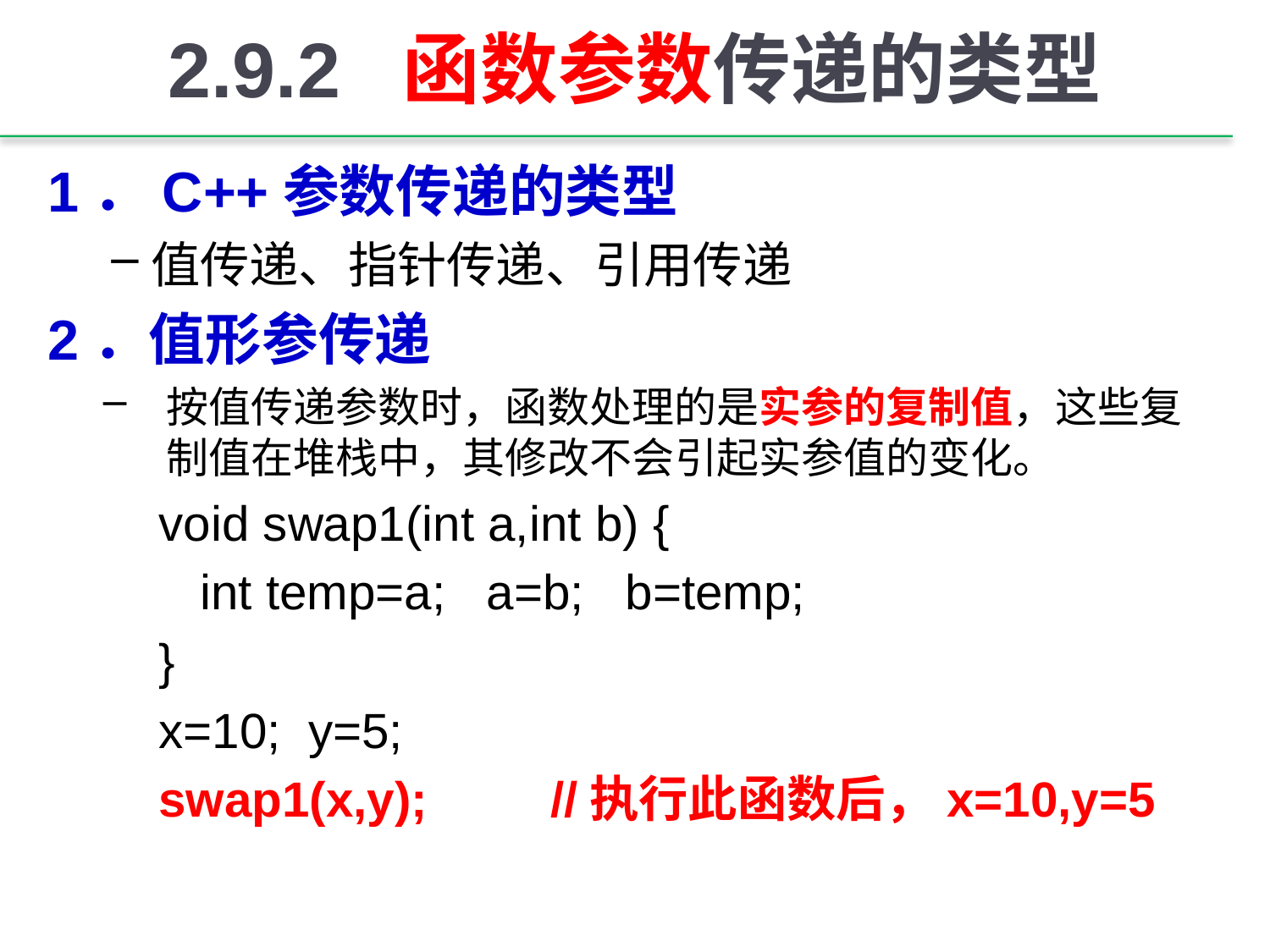

# 2.9.2  函数参数传递的类型
1．C++参数传递的类型
值传递、指针传递、引用传递
2．值形参传递
按值传递参数时，函数处理的是实参的复制值，这些复制值在堆栈中，其修改不会引起实参值的变化。
void swap1(int a,int b) {
   int temp=a;   a=b;   b=temp;
}
x=10;  y=5;
swap1(x,y);　　//执行此函数后，x=10,y=5